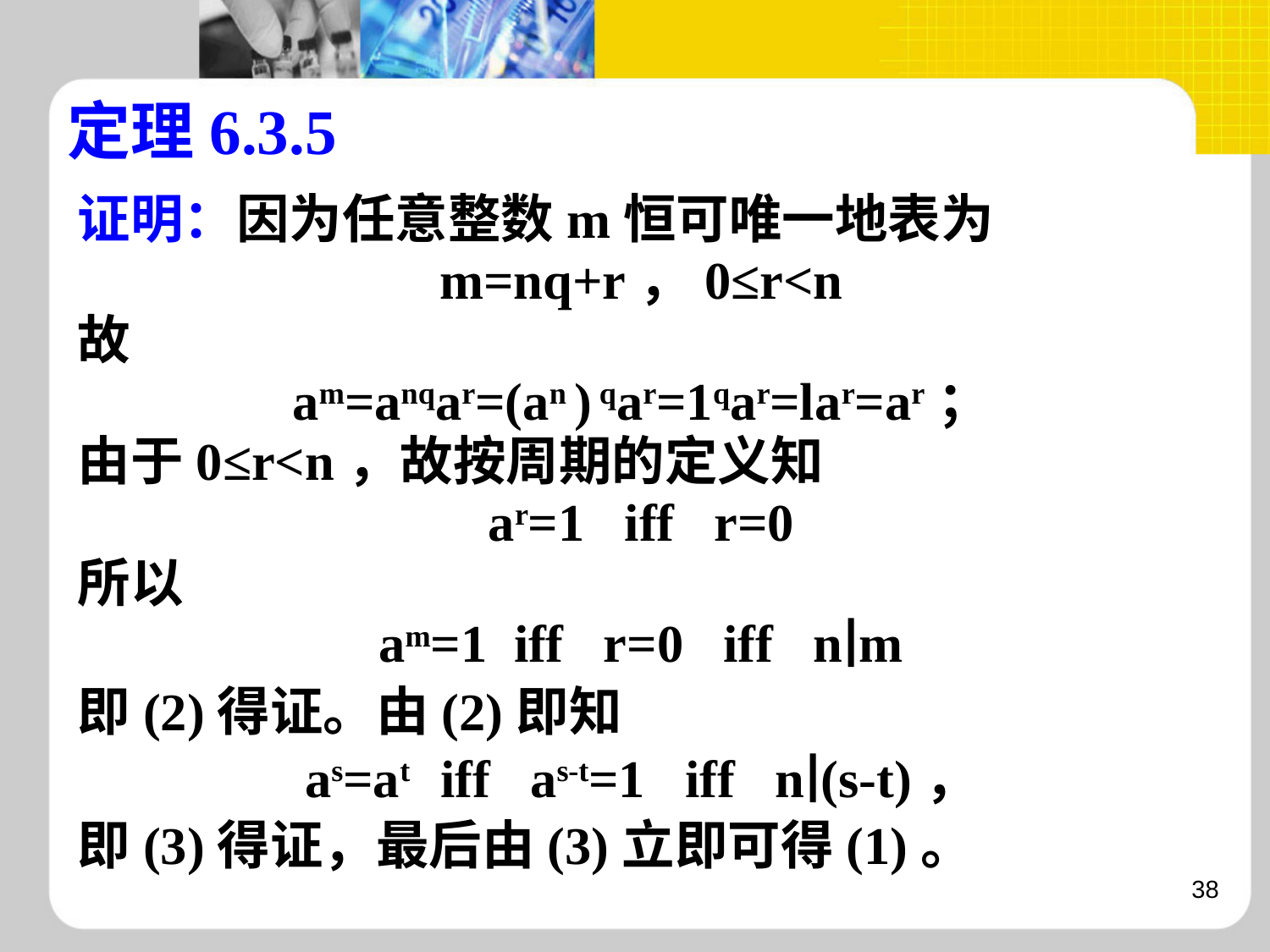

# 定理6.3.5
证明：因为任意整数m恒可唯一地表为
m=nq+r，0≤r<n
故
am=anqar=(an ) qar=1qar=lar=ar；
由于0≤r<n，故按周期的定义知
ar=1   iff   r=0
所以
am=1  iff   r=0   iff   n∣m
即(2)得证。由(2)即知
as=at    iff   as-t=1   iff   n∣(s-t)，
即(3)得证，最后由(3)立即可得(1)。

38